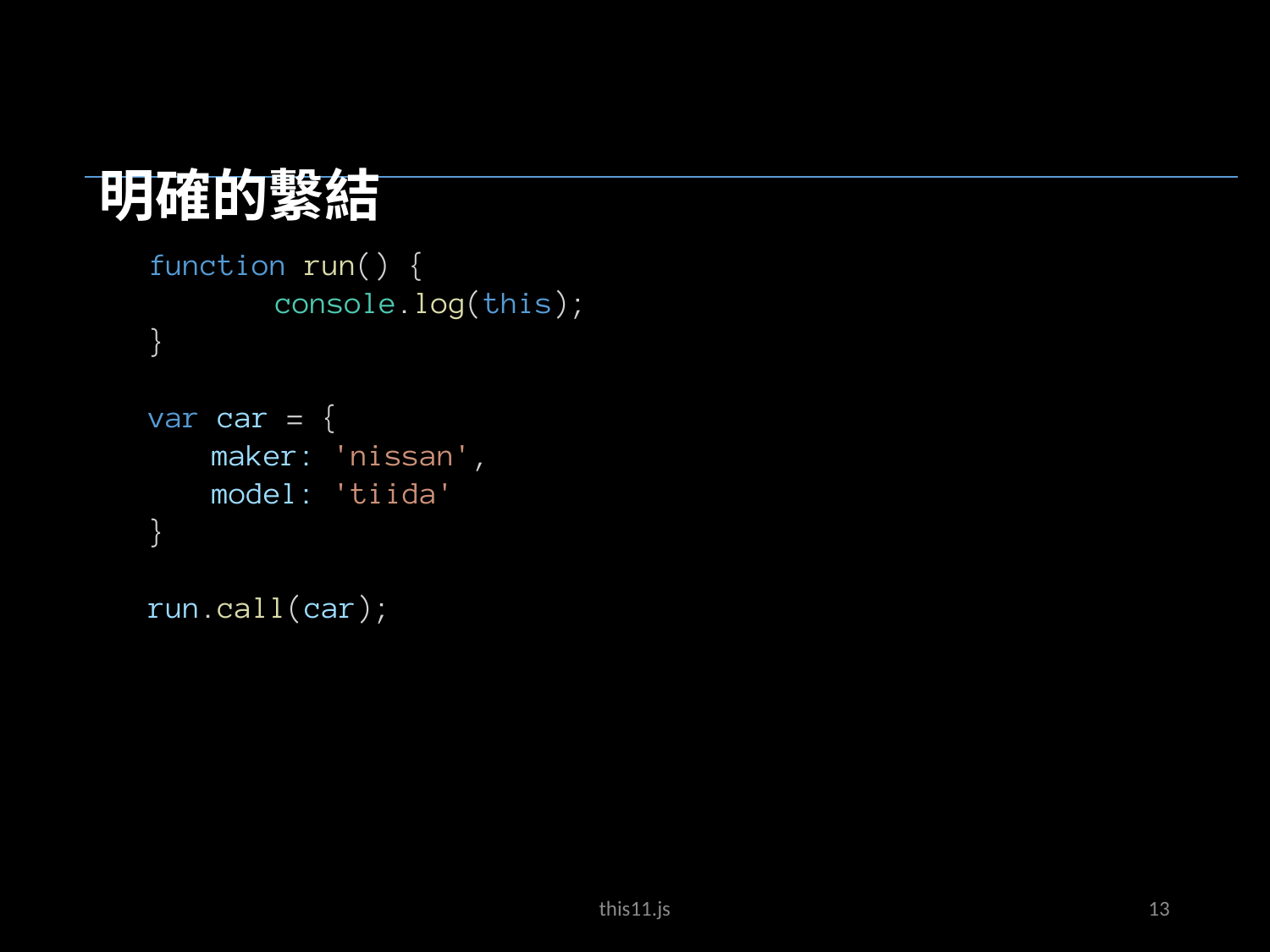

明確的繫結
function run() {
	console.log(this);
}
var car = {
maker: 'nissan',
model: 'tiida'
}
run.call(car);
this11.js
13